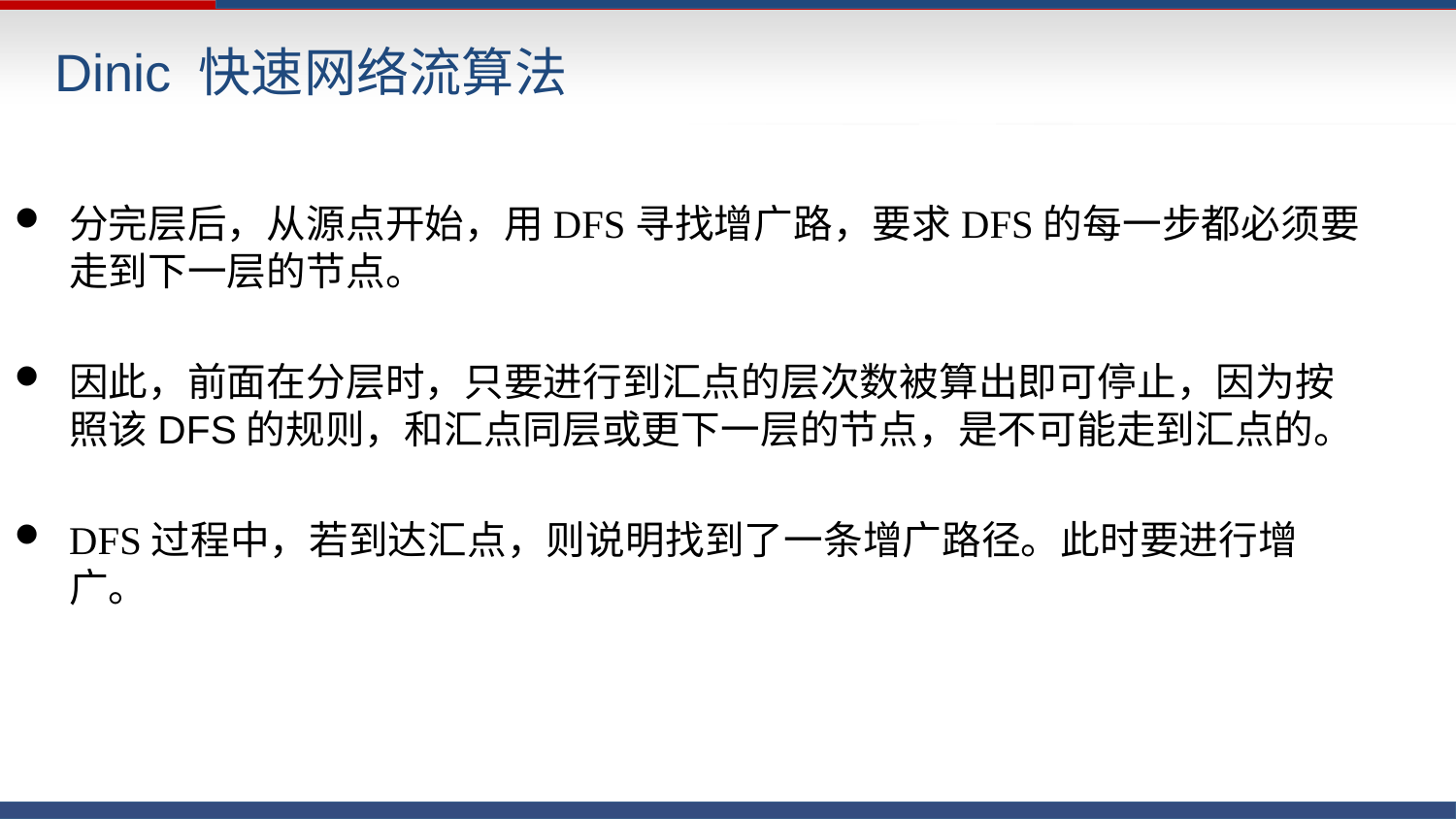

Dinic 快速网络流算法
分完层后，从源点开始，用DFS寻找增广路，要求DFS的每一步都必须要走到下一层的节点。

因此，前面在分层时，只要进行到汇点的层次数被算出即可停止，因为按照该DFS的规则，和汇点同层或更下一层的节点，是不可能走到汇点的。

DFS过程中，若到达汇点，则说明找到了一条增广路径。此时要进行增广。